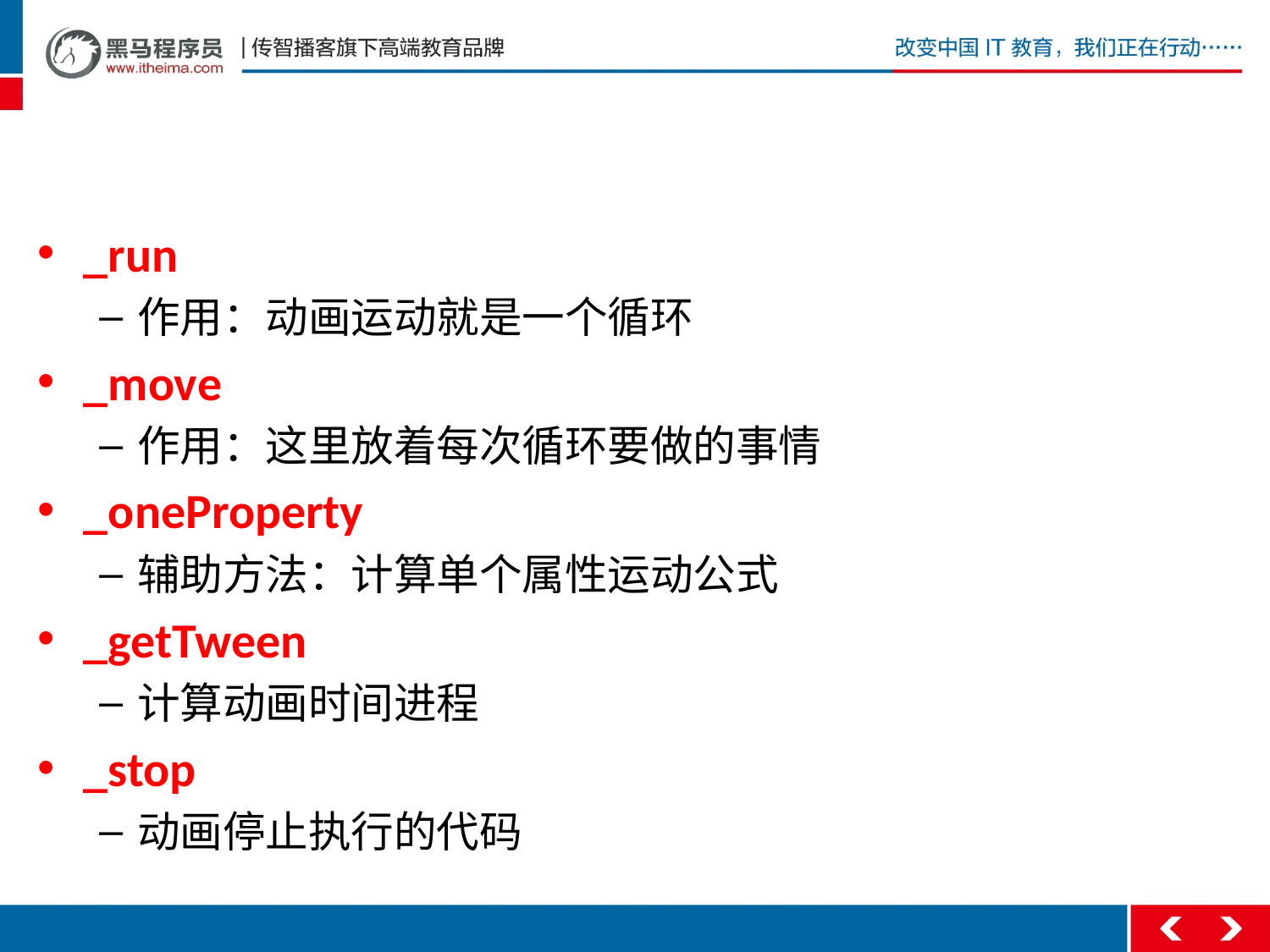

#
_run
作用：动画运动就是一个循环
_move
作用：这里放着每次循环要做的事情
_oneProperty
辅助方法：计算单个属性运动公式
_getTween
计算动画时间进程
_stop
动画停止执行的代码